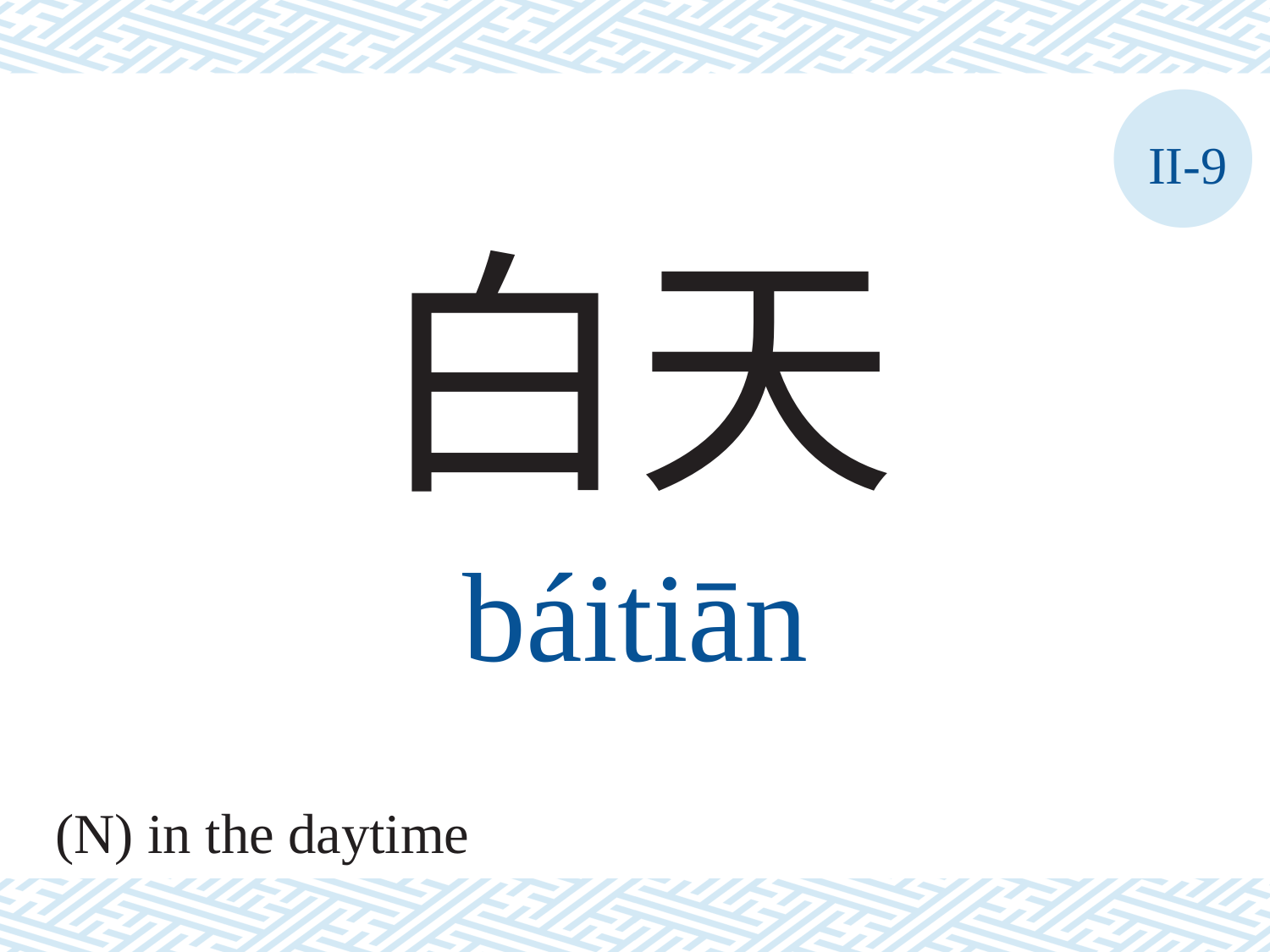

II-9
白天
báitiān
(N) in the daytime